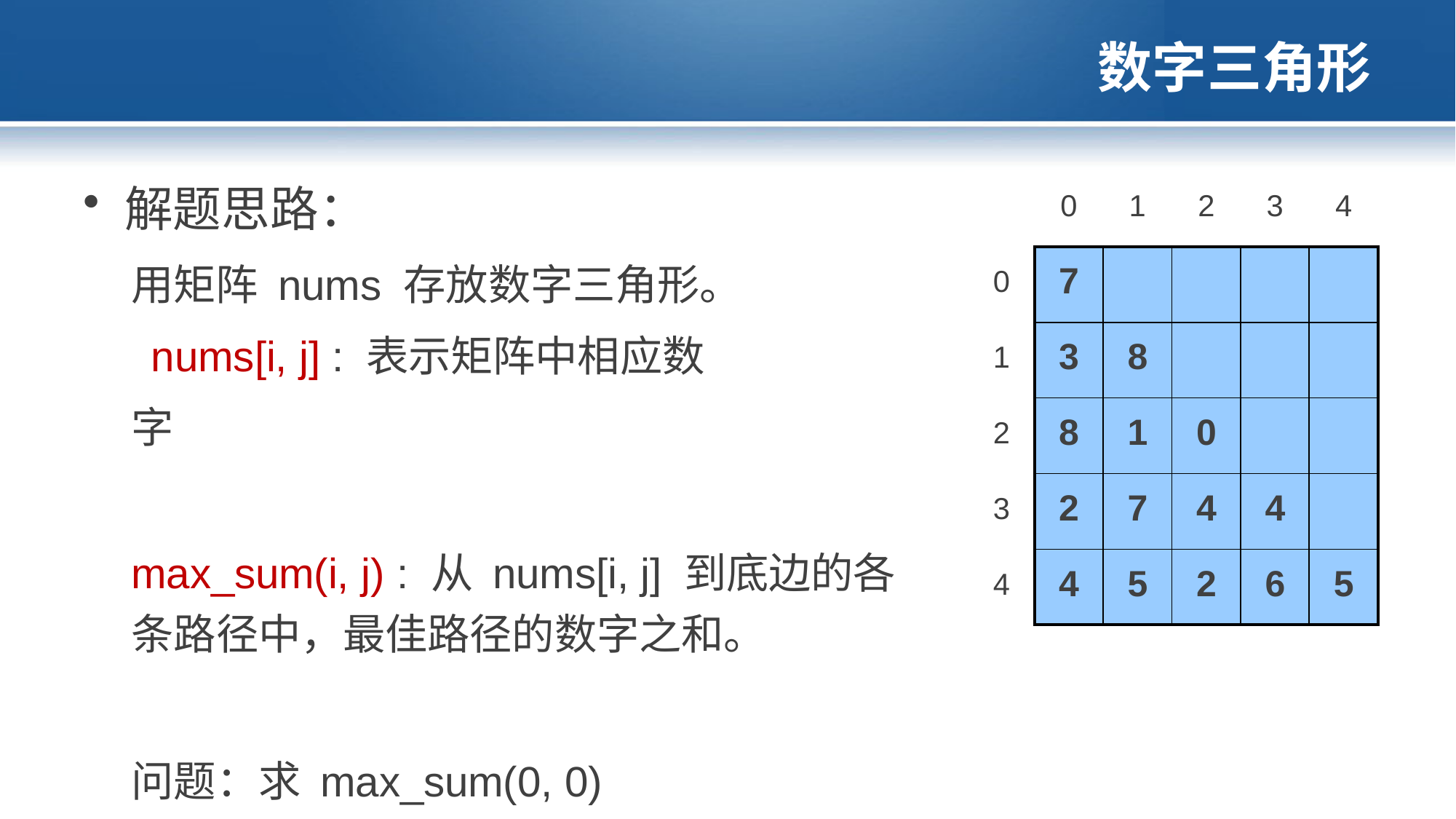

# 数字三角形
解题思路：
用矩阵 nums 存放数字三角形。 nums[i, j] : 表示矩阵中相应数字

max_sum(i, j) : 从 nums[i, j] 到底边的各 条路径中，最佳路径的数字之和。

问题：求 max_sum(0, 0)
|  | 0 | 1 | 2 | 3 | 4 |
| --- | --- | --- | --- | --- | --- |
| 0 | 7 |  |  |  |  |
| 1 | 3 | 8 |  |  |  |
| 2 | 8 | 1 | 0 |  |  |
| 3 | 2 | 7 | 4 | 4 |  |
| 4 | 4 | 5 | 2 | 6 | 5 |